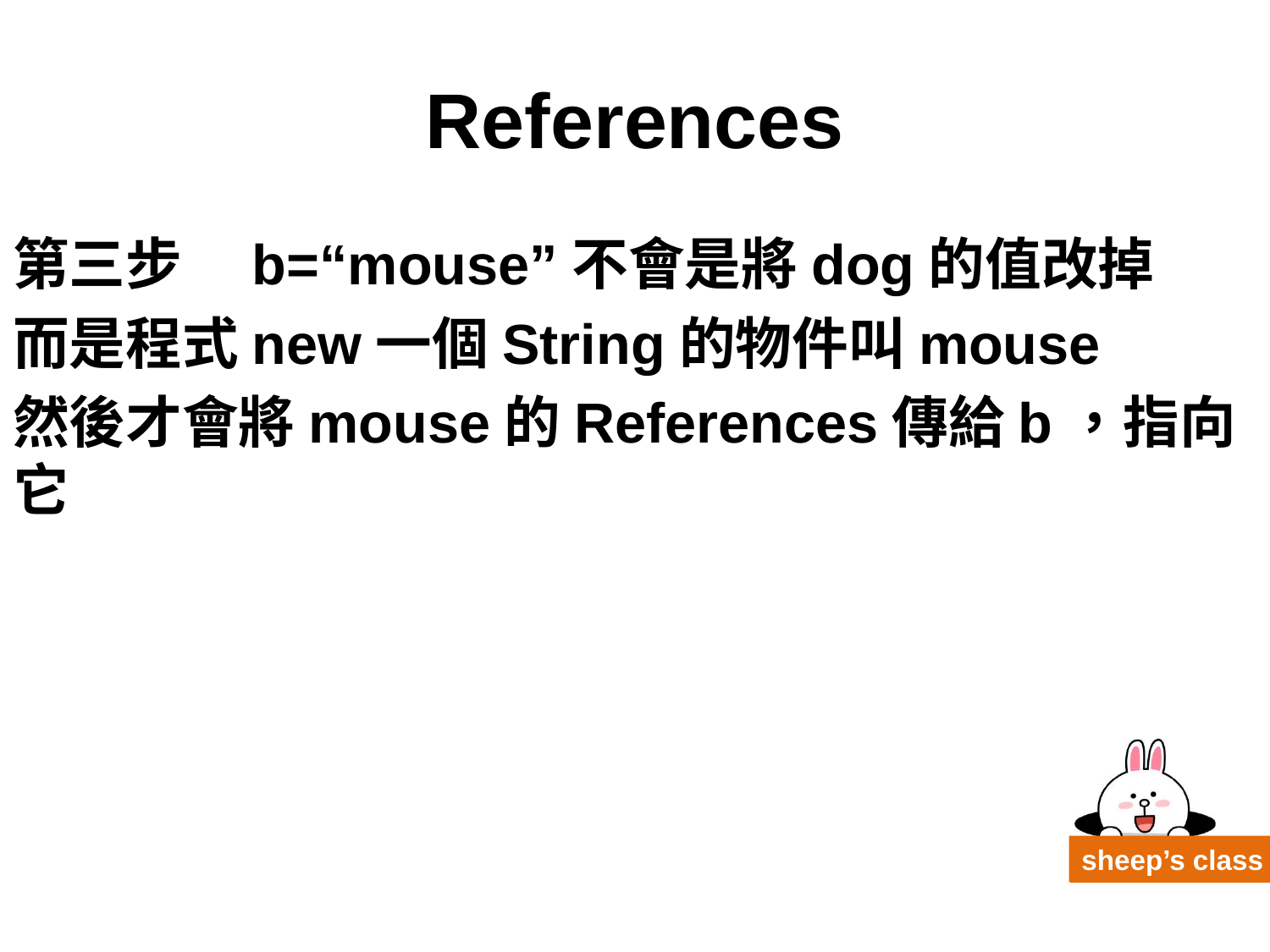

# References
第三步　b=“mouse”不會是將dog的值改掉
而是程式new一個String的物件叫mouse
然後才會將mouse的References傳給b，指向它